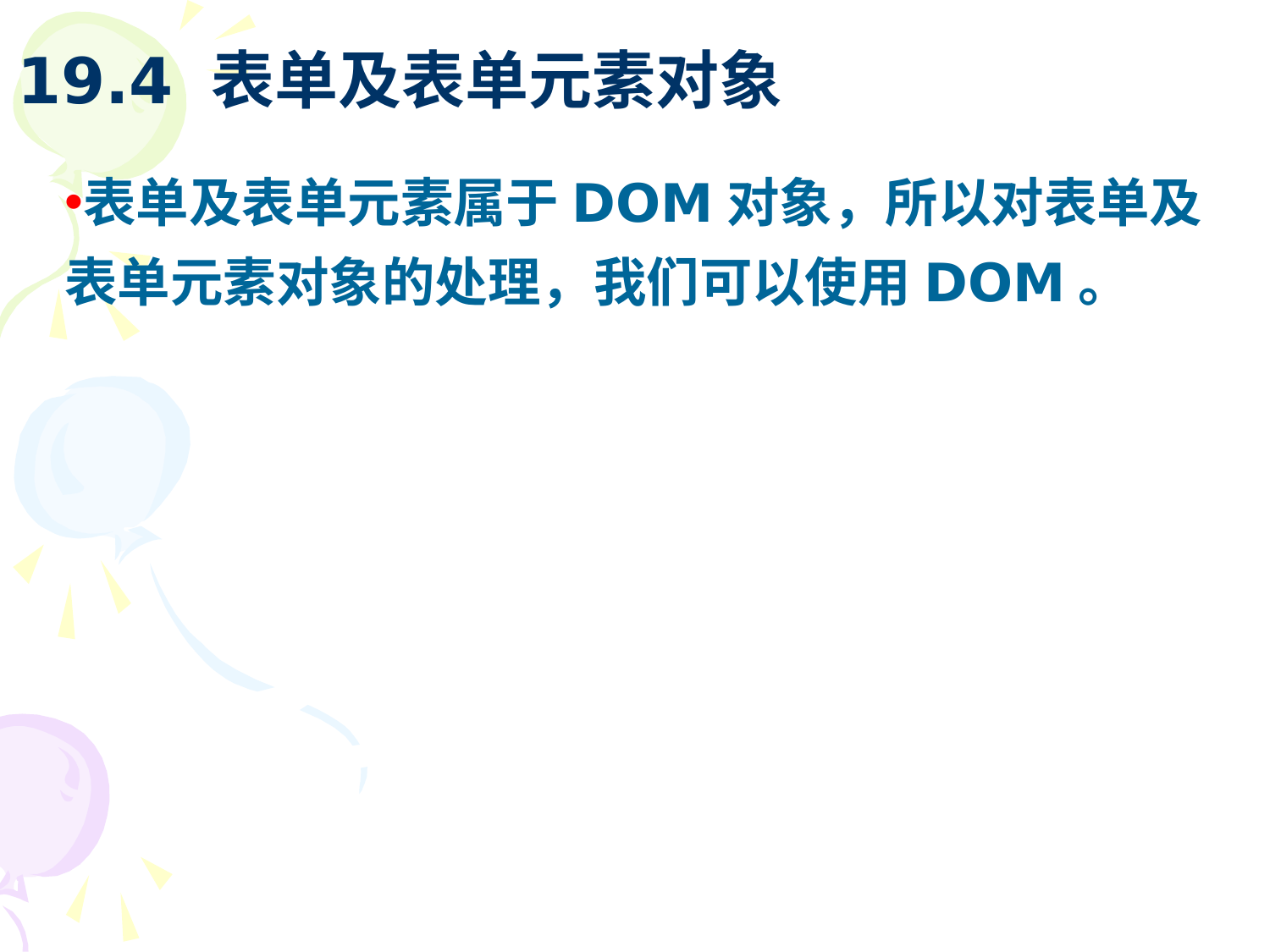

# 19.4 表单及表单元素对象
表单及表单元素属于DOM对象，所以对表单及表单元素对象的处理，我们可以使用DOM。